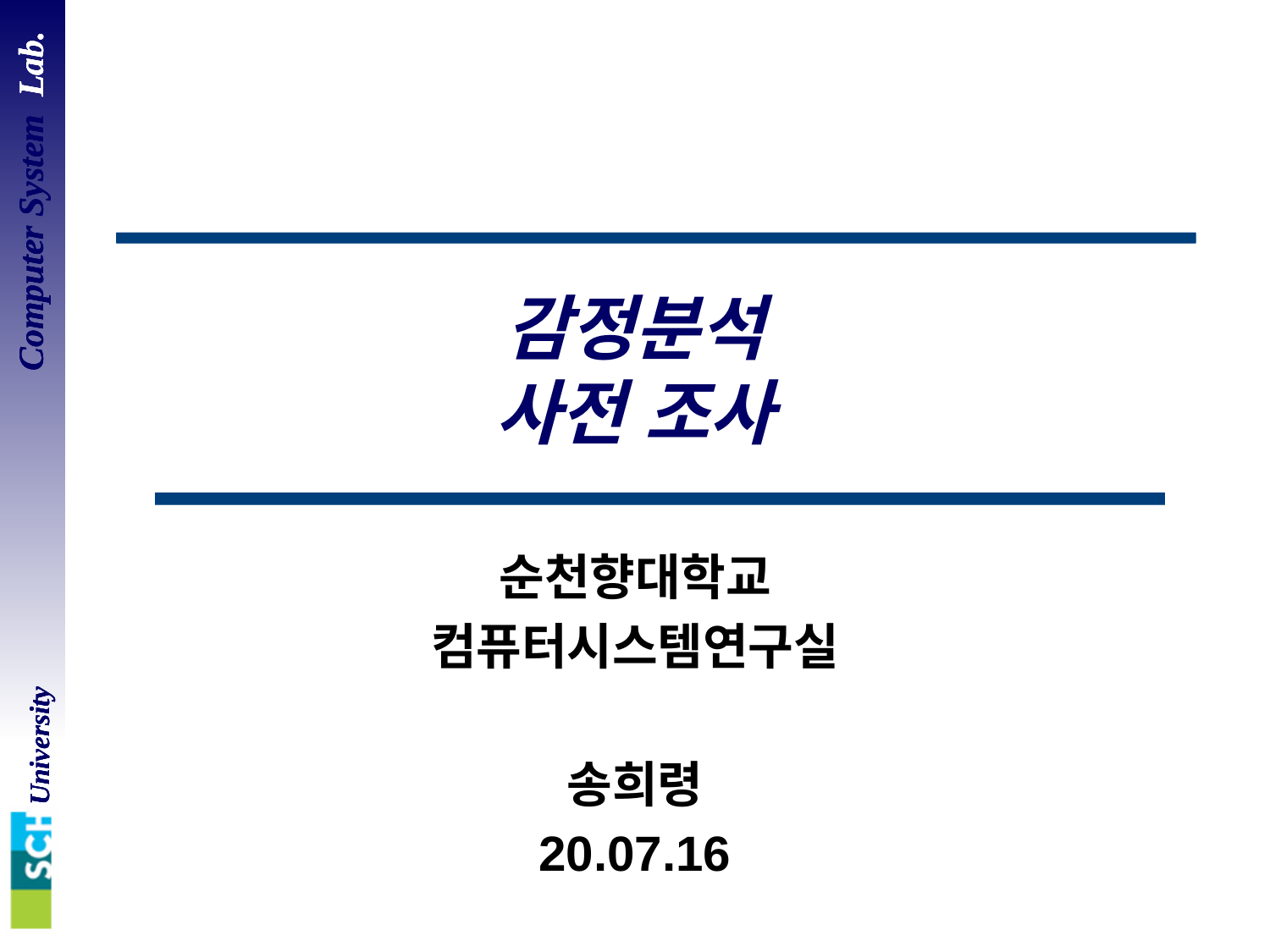

# 감정분석 사전 조사
순천향대학교
컴퓨터시스템연구실

송희령
20.07.16